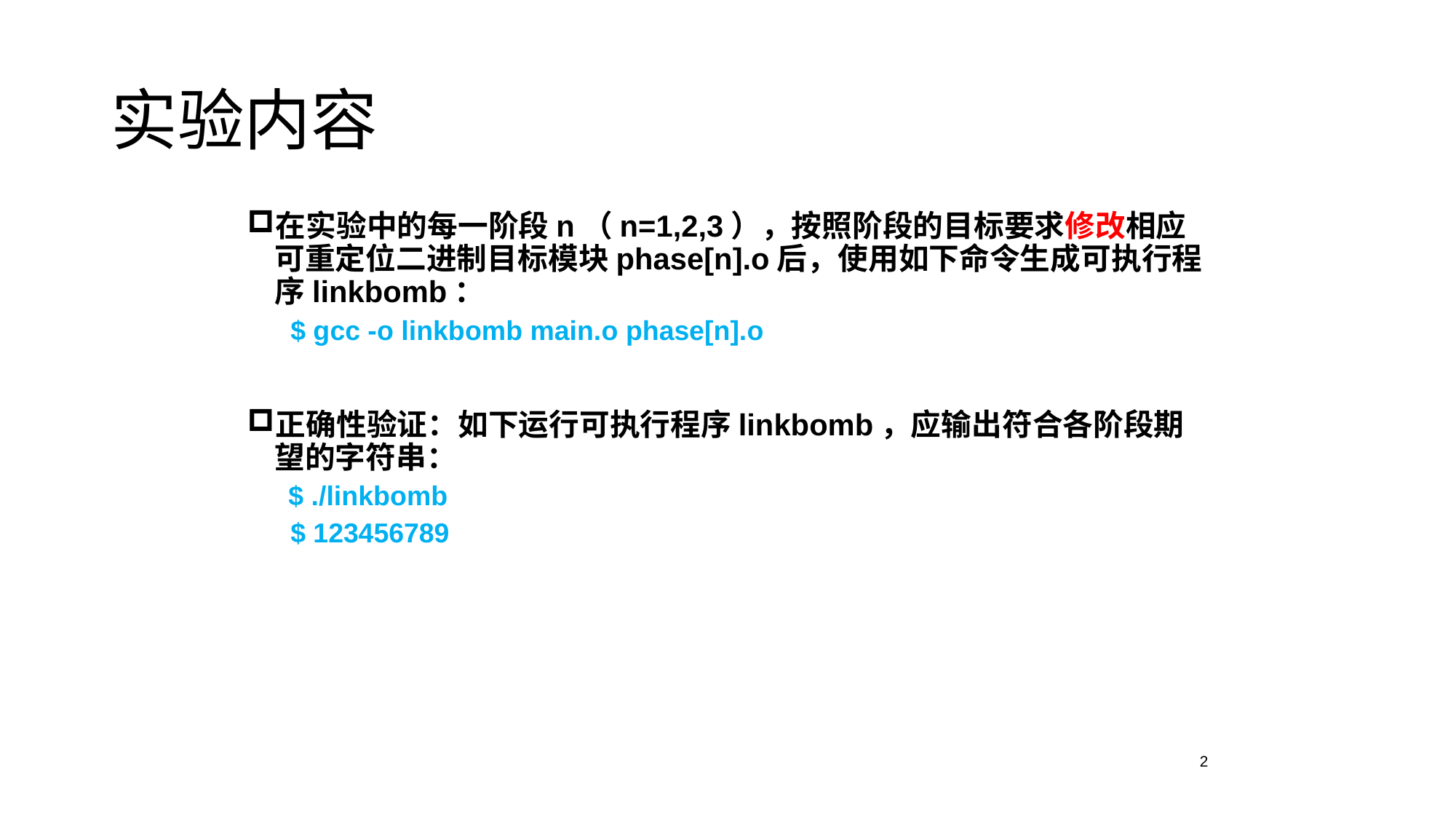

实验内容
在实验中的每一阶段n（n=1,2,3），按照阶段的目标要求修改相应可重定位二进制目标模块phase[n].o后，使用如下命令生成可执行程序linkbomb：
$ gcc -o linkbomb main.o phase[n].o

正确性验证：如下运行可执行程序linkbomb，应输出符合各阶段期望的字符串：
$ ./linkbomb
$ 123456789
2